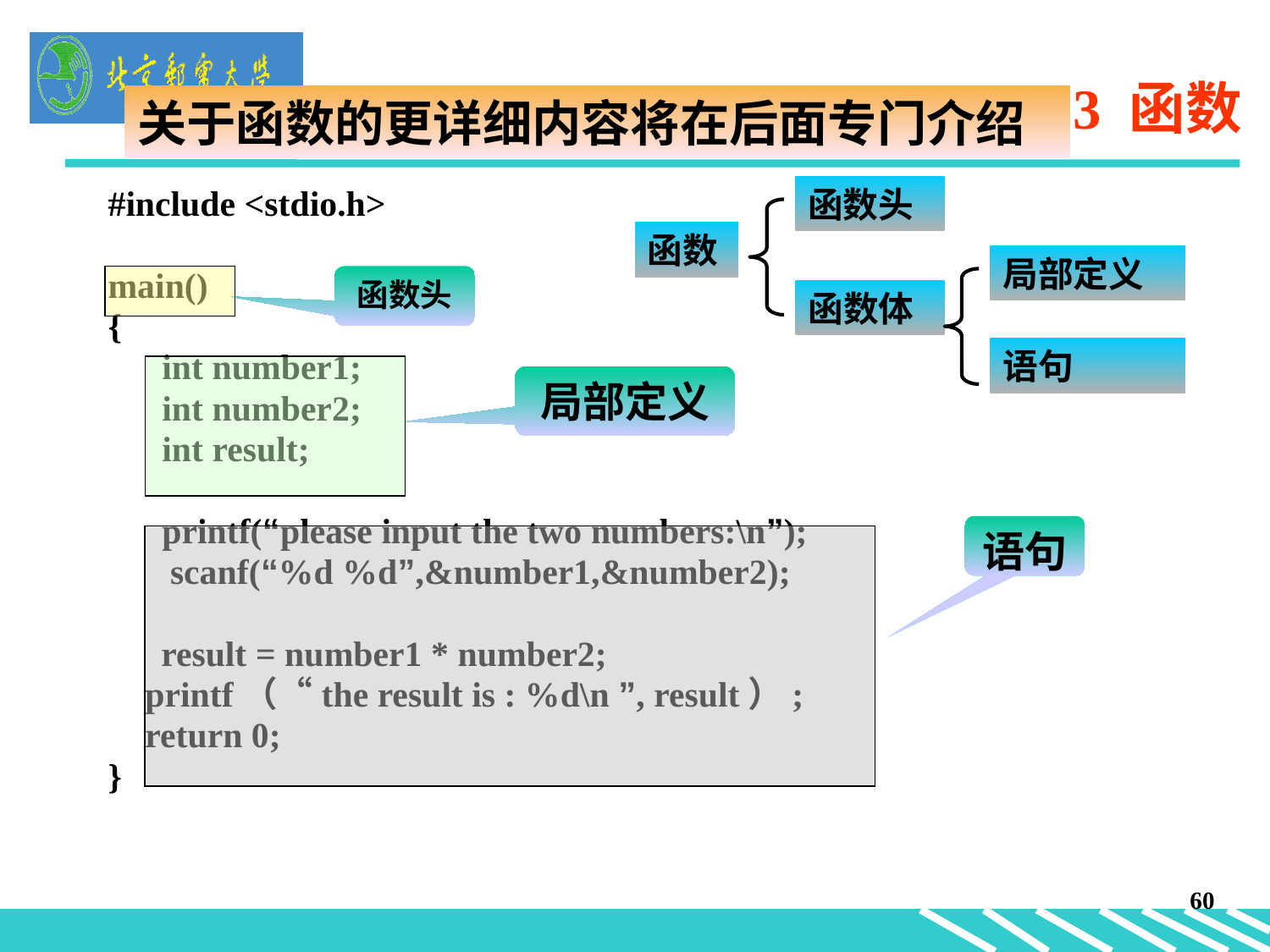

# 3.3 函数
关于函数的更详细内容将在后面专门介绍
函数头

函数
局部定义

函数体
语句
#include <stdio.h>

main()
{
      int number1;
      int number2;
      int result;

      printf(“please input the two numbers:\n”);
       scanf(“%d %d”,&number1,&number2);

      result = number1 * number2;
    printf（“the result is : %d\n ”, result）;
    return 0;
}

函数头

局部定义
语句

60